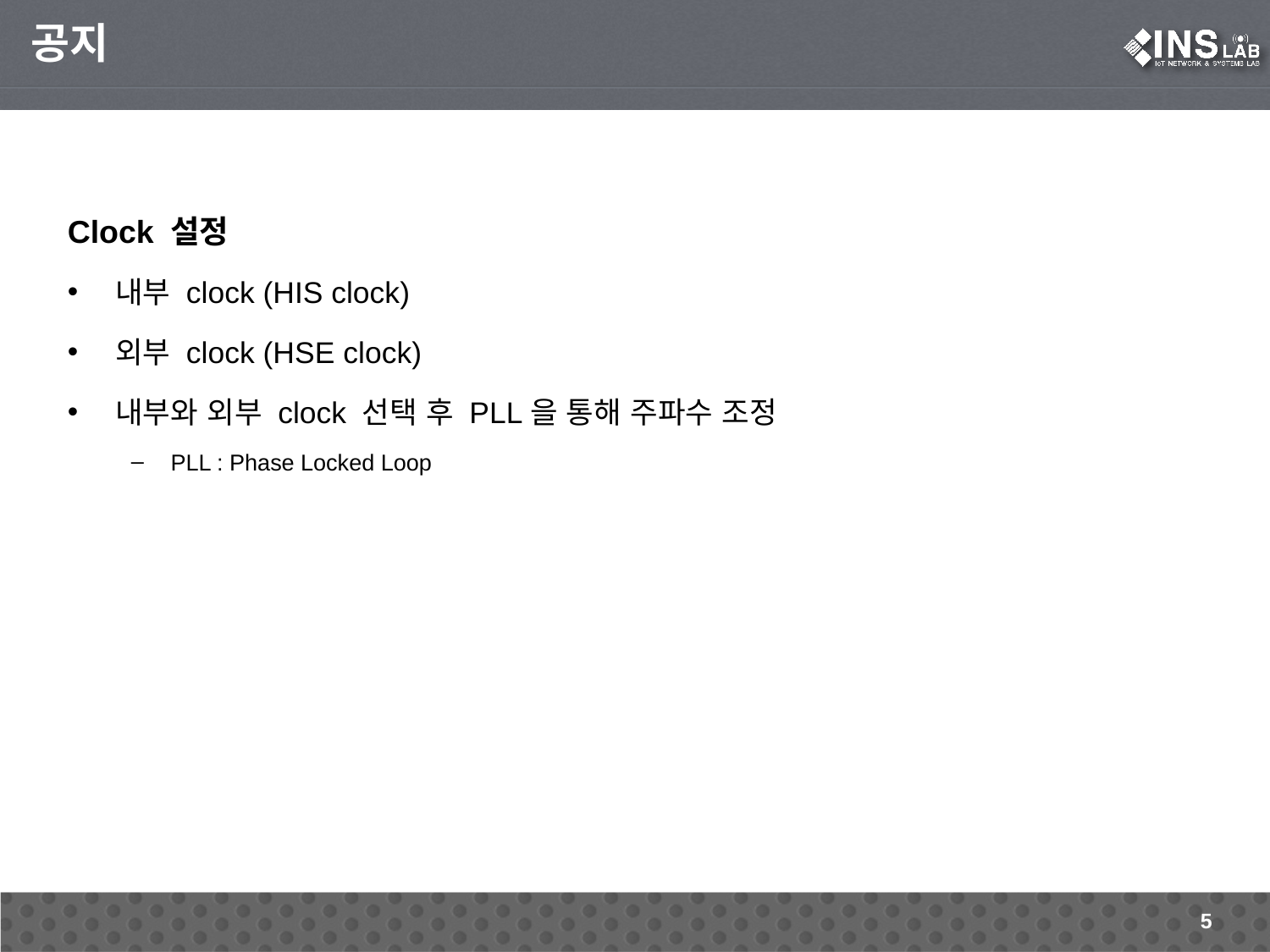

공지
Clock 설정
내부 clock (HIS clock)
외부 clock (HSE clock)
내부와 외부 clock 선택 후 PLL을 통해 주파수 조정
PLL : Phase Locked Loop
5